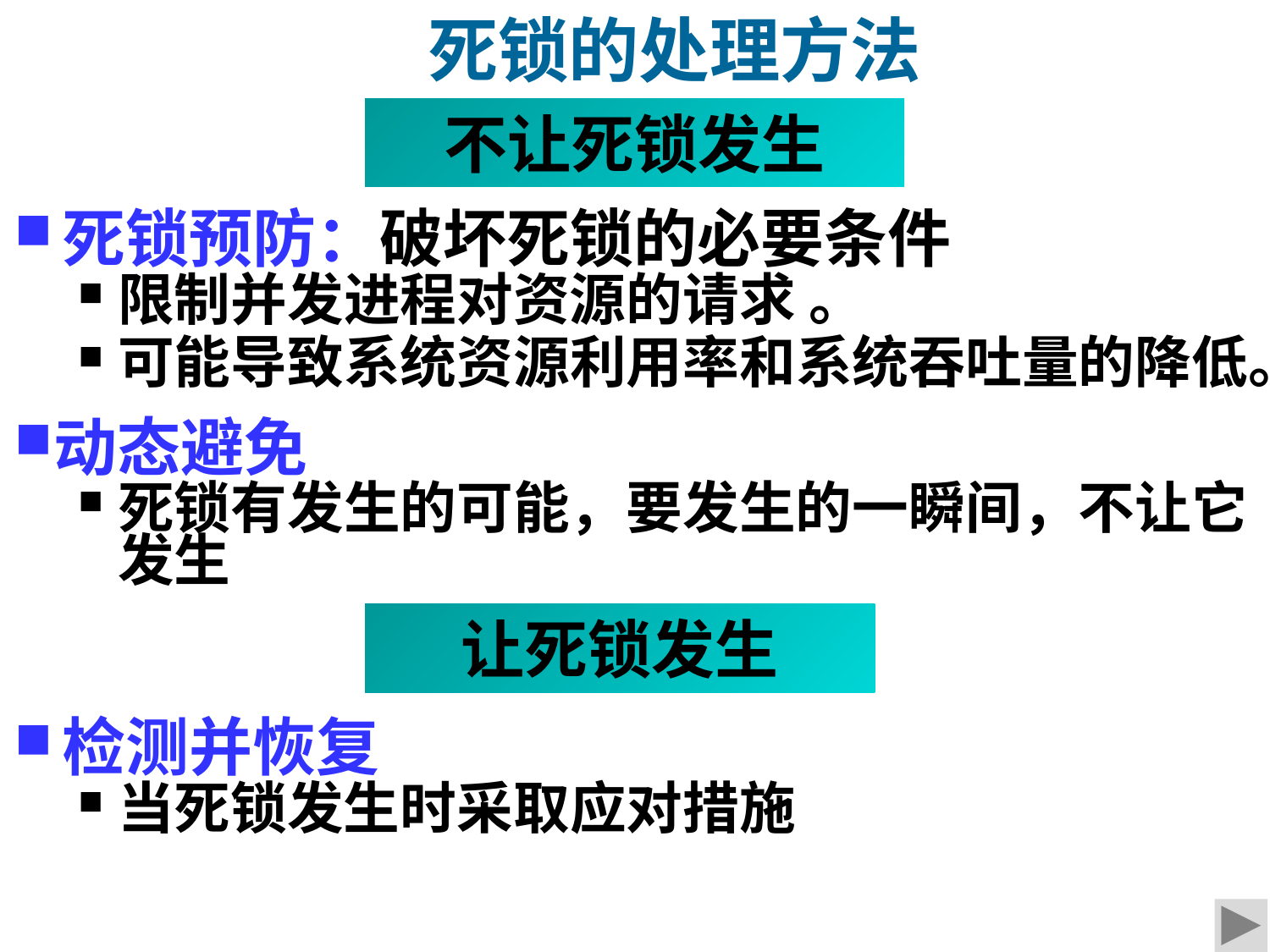

死锁的处理方法（1）
P231
不让死锁发生
死锁预防：破坏死锁的必要条件
限制并发进程对资源的请求 。
可能导致系统资源利用率和系统吞吐量的降低。
动态避免
死锁有发生的可能，要发生的一瞬间，不让它发生
让死锁发生
检测并恢复
当死锁发生时采取应对措施